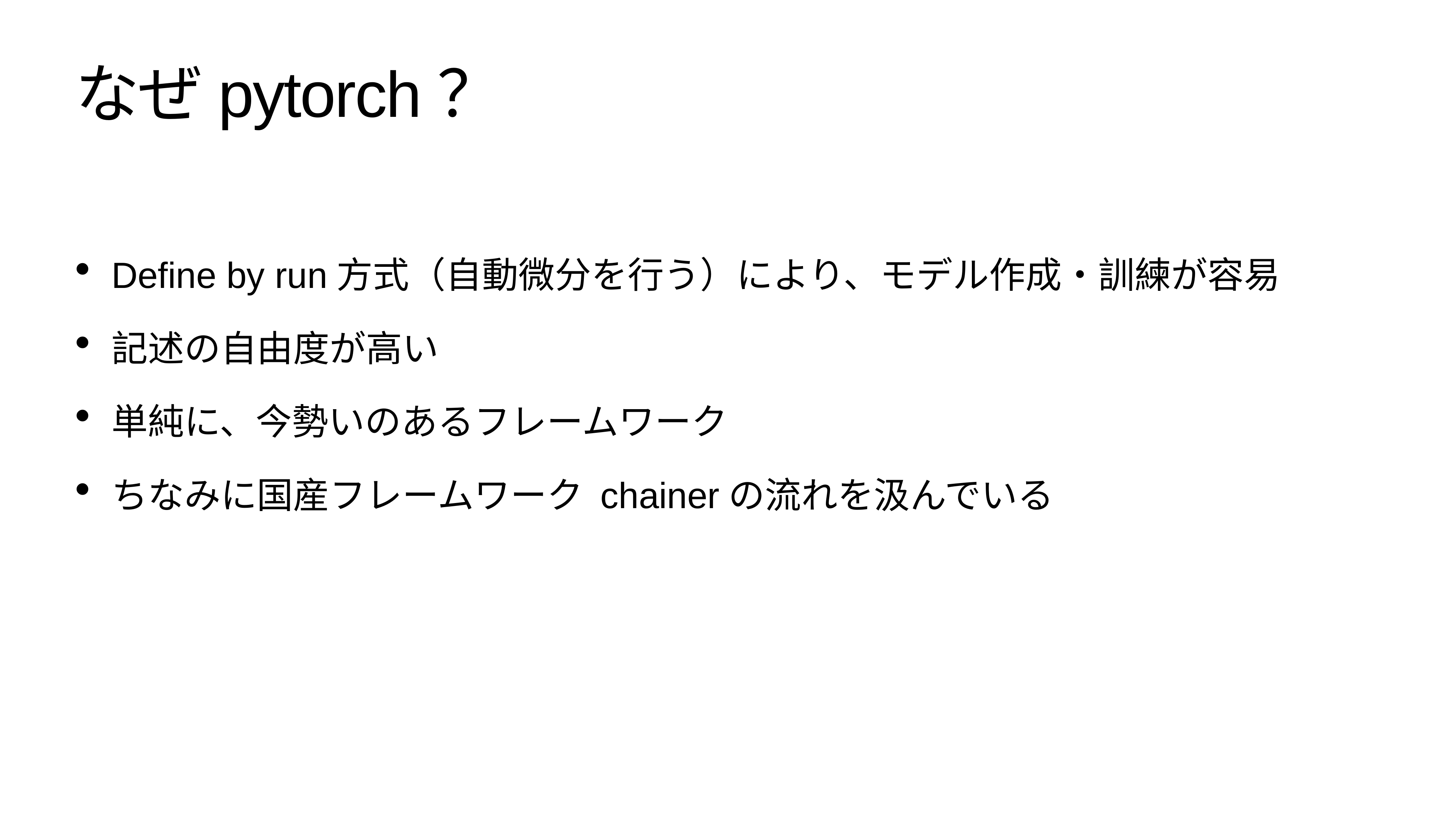

# なぜpytorch？

Define by run方式（自動微分を行う）により、モデル作成・訓練が容易
記述の自由度が高い
単純に、今勢いのあるフレームワーク
ちなみに国産フレームワーク chainerの流れを汲んでいる